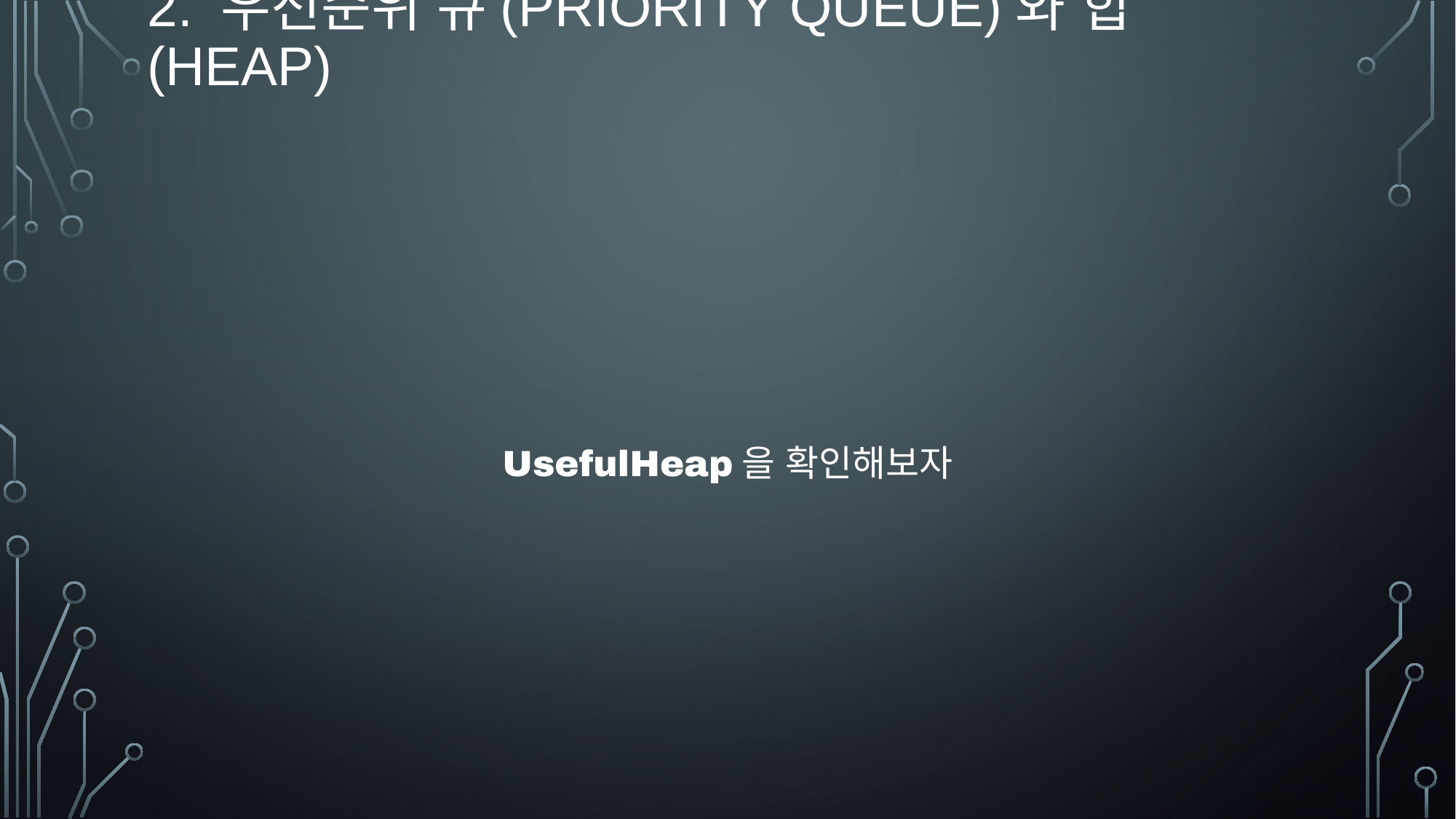

# 2. 우선순위 큐(priority queue)와 힙(heap)
UsefulHeap을 확인해보자